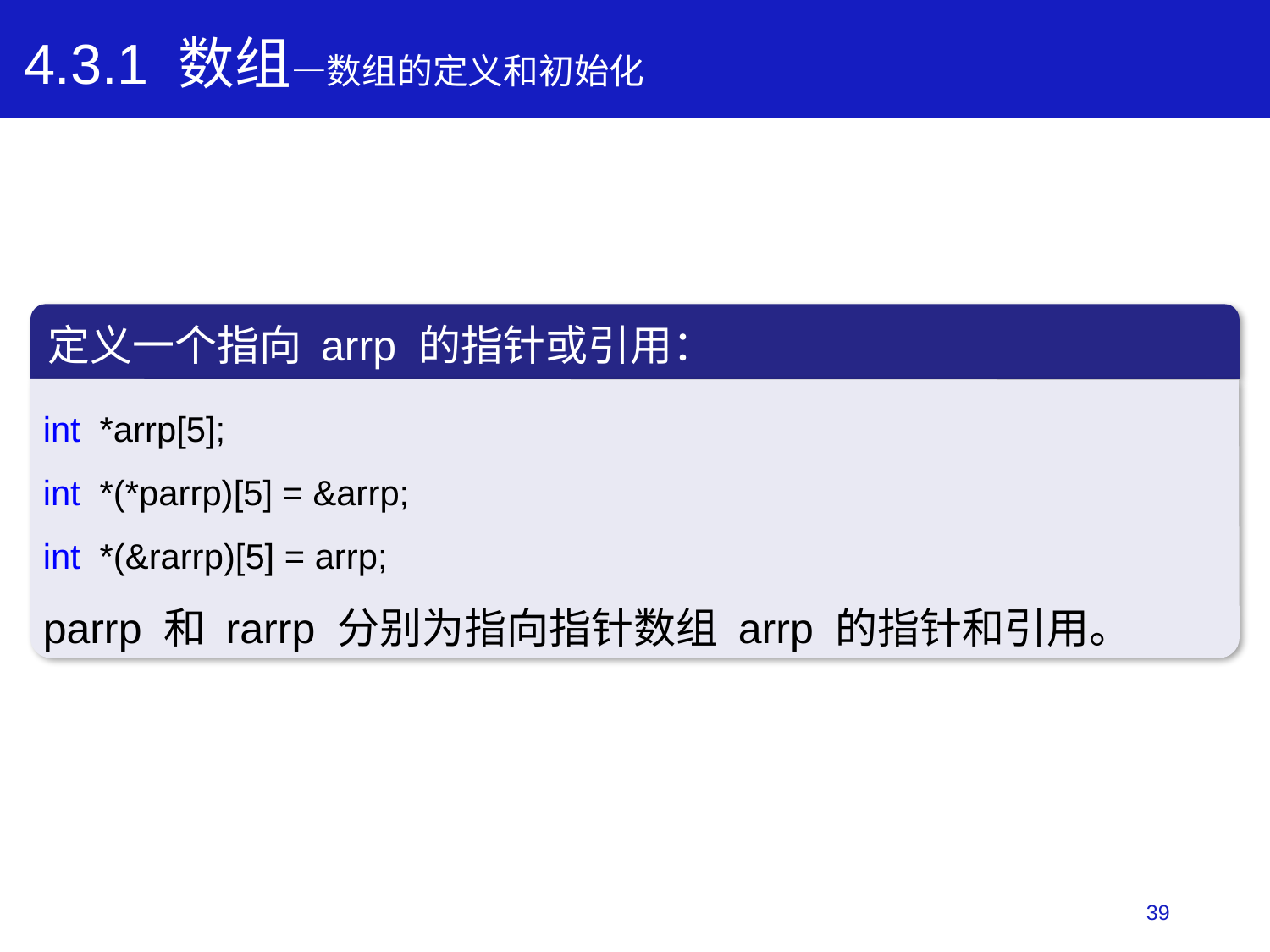

4.3.1 数组—数组的定义和初始化
定义一个指向 arrp 的指针或引用：
int  *arrp[5];
int  *(*parrp)[5] = &arrp;
int  *(&rarrp)[5] = arrp;
parrp 和 rarrp 分别为指向指针数组 arrp 的指针和引用。
39